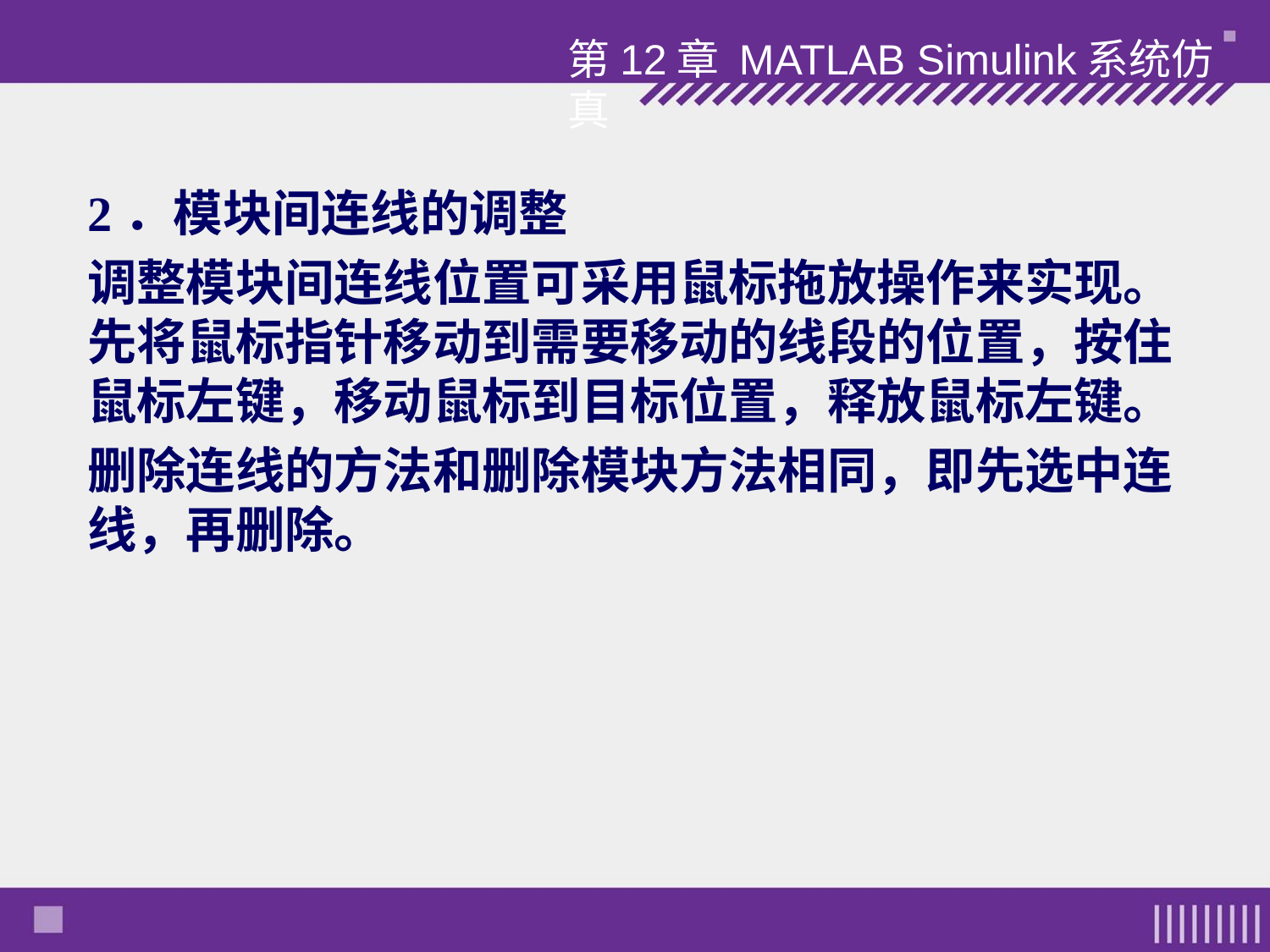

第12章 MATLAB Simulink系统仿真
2．模块间连线的调整
调整模块间连线位置可采用鼠标拖放操作来实现。先将鼠标指针移动到需要移动的线段的位置，按住鼠标左键，移动鼠标到目标位置，释放鼠标左键。
删除连线的方法和删除模块方法相同，即先选中连线，再删除。